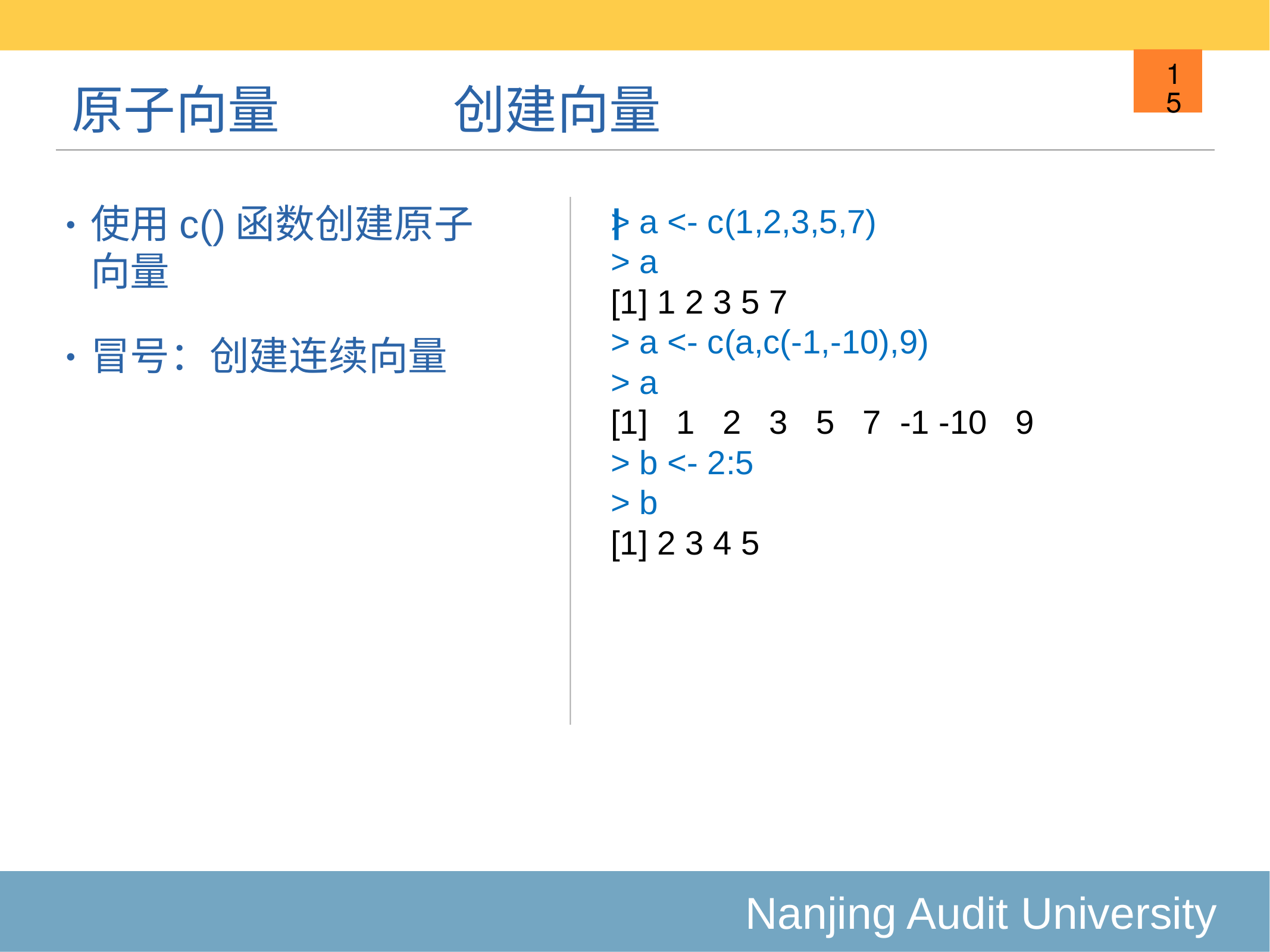

# 原子向量
创建向量
15
> a <- c(1,2,3,5,7)
> a
[1] 1 2 3 5 7
> a <- c(a,c(-1,-10),9)
> a
[1]   1   2   3   5   7  -1 -10   9
> b <- 2:5
> b
[1] 2 3 4 5

使用c()函数创建原子向量
冒号：创建连续向量
|